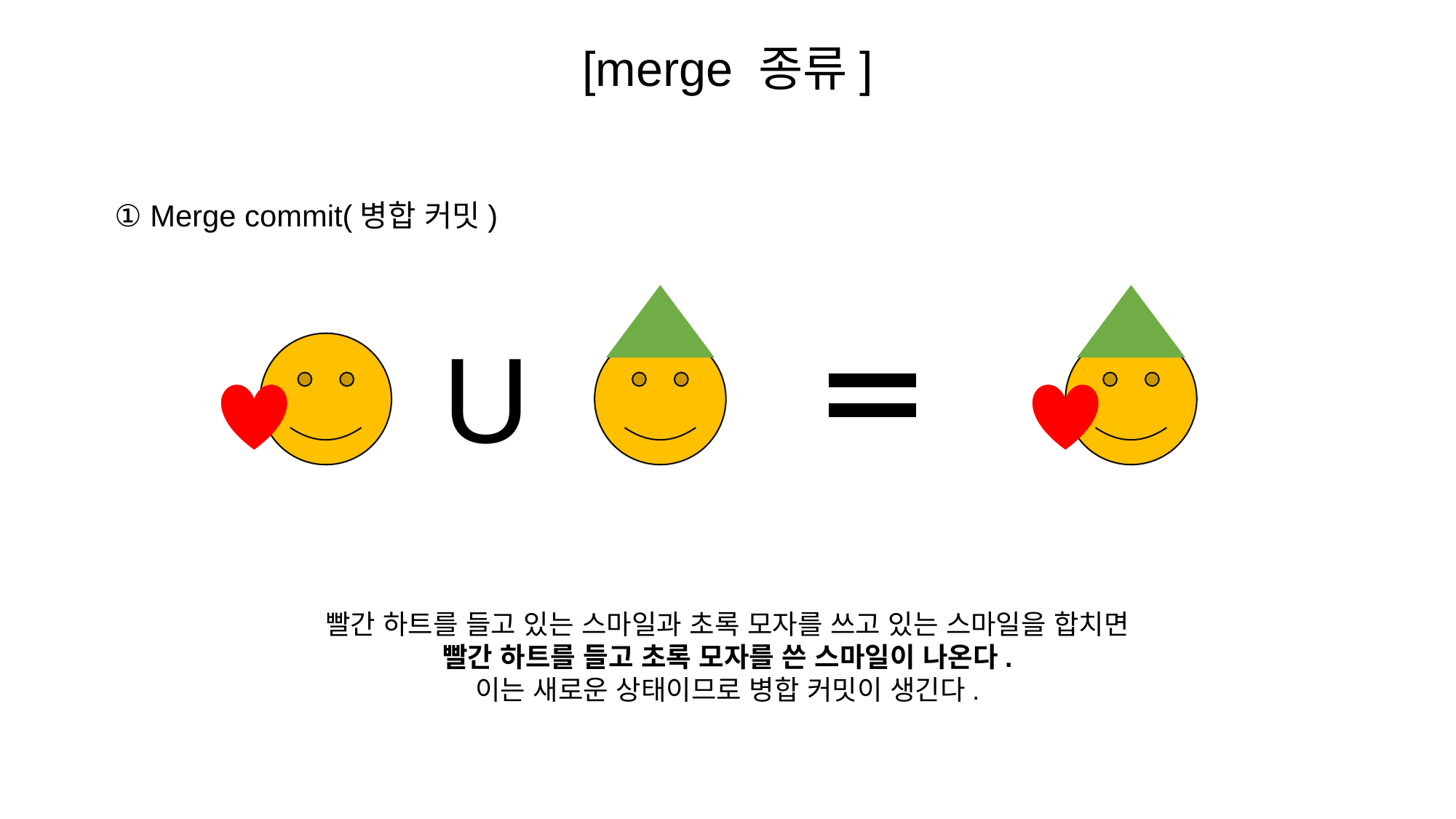

[merge 종류]
① Merge commit(병합 커밋)

U

빨간 하트를 들고 있는 스마일과 초록 모자를 쓰고 있는 스마일을 합치면
빨간 하트를 들고 초록 모자를 쓴 스마일이 나온다.
이는 새로운 상태이므로 병합 커밋이 생긴다.